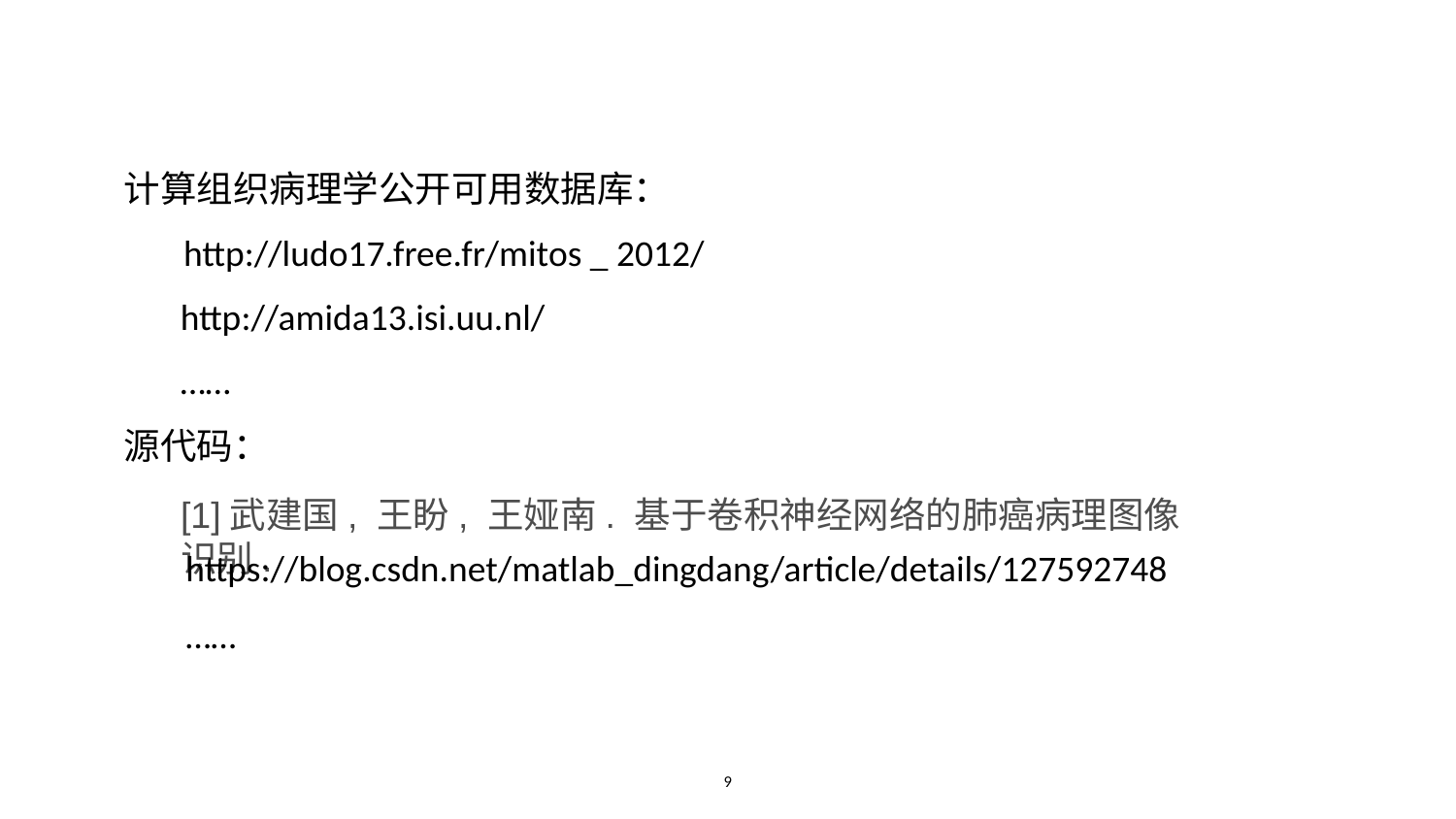

计算组织病理学公开可用数据库：
 http://ludo17.free.fr/mitos _ 2012/
http://amida13.isi.uu.nl/
……
源代码：
[1]武建国, 王盼, 王娅南. 基于卷积神经网络的肺癌病理图像识别.
https://blog.csdn.net/matlab_dingdang/article/details/127592748
……